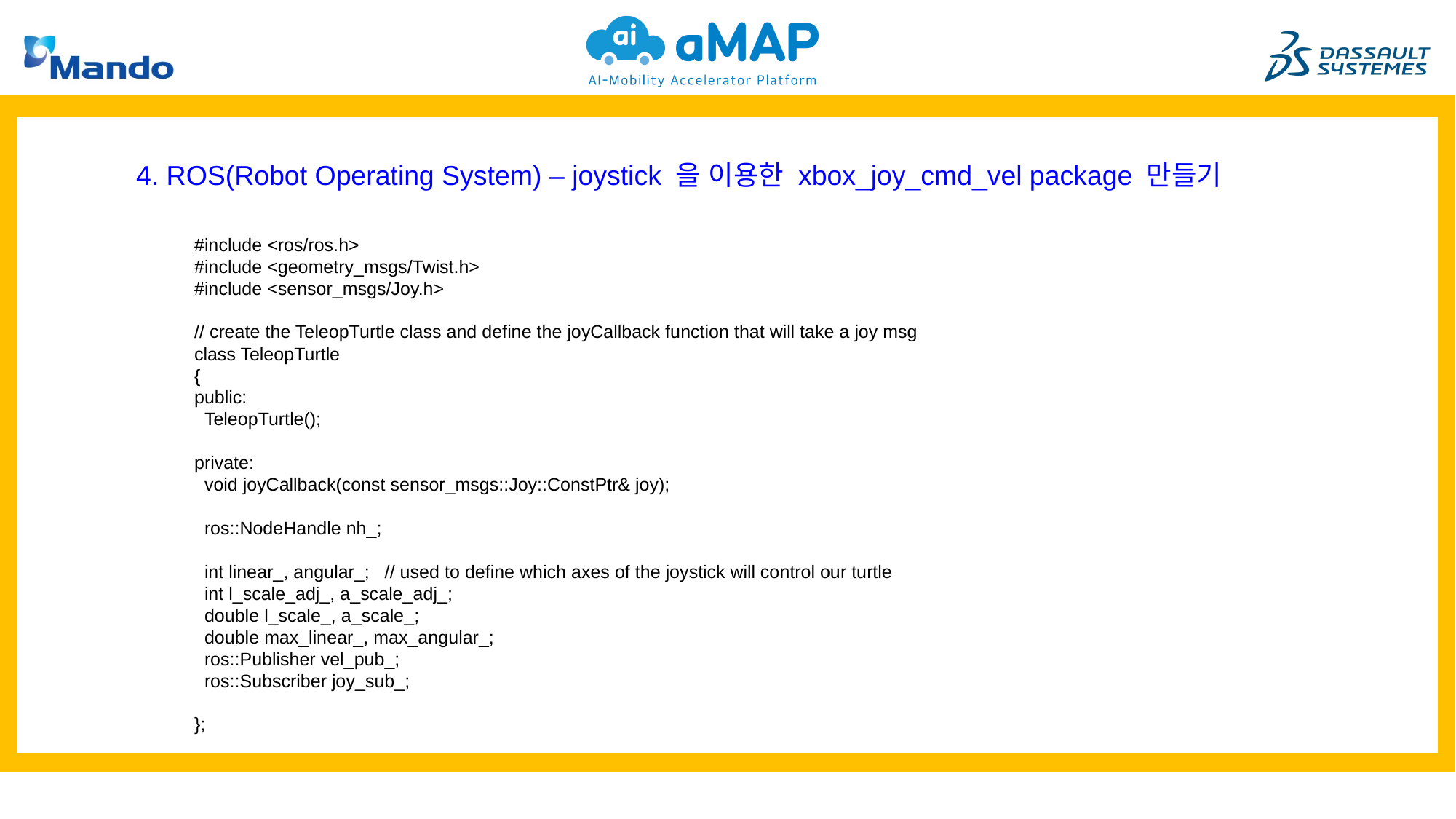

4. ROS(Robot Operating System) – joystick 을 이용한 xbox_joy_cmd_vel package 만들기
#include <ros/ros.h>
#include <geometry_msgs/Twist.h>
#include <sensor_msgs/Joy.h>

// create the TeleopTurtle class and define the joyCallback function that will take a joy msg
class TeleopTurtle
{
public:
  TeleopTurtle();

private:
  void joyCallback(const sensor_msgs::Joy::ConstPtr& joy);

  ros::NodeHandle nh_;

  int linear_, angular_;   // used to define which axes of the joystick will control our turtle
  int l_scale_adj_, a_scale_adj_;
  double l_scale_, a_scale_;
  double max_linear_, max_angular_;
  ros::Publisher vel_pub_;
  ros::Subscriber joy_sub_;

};